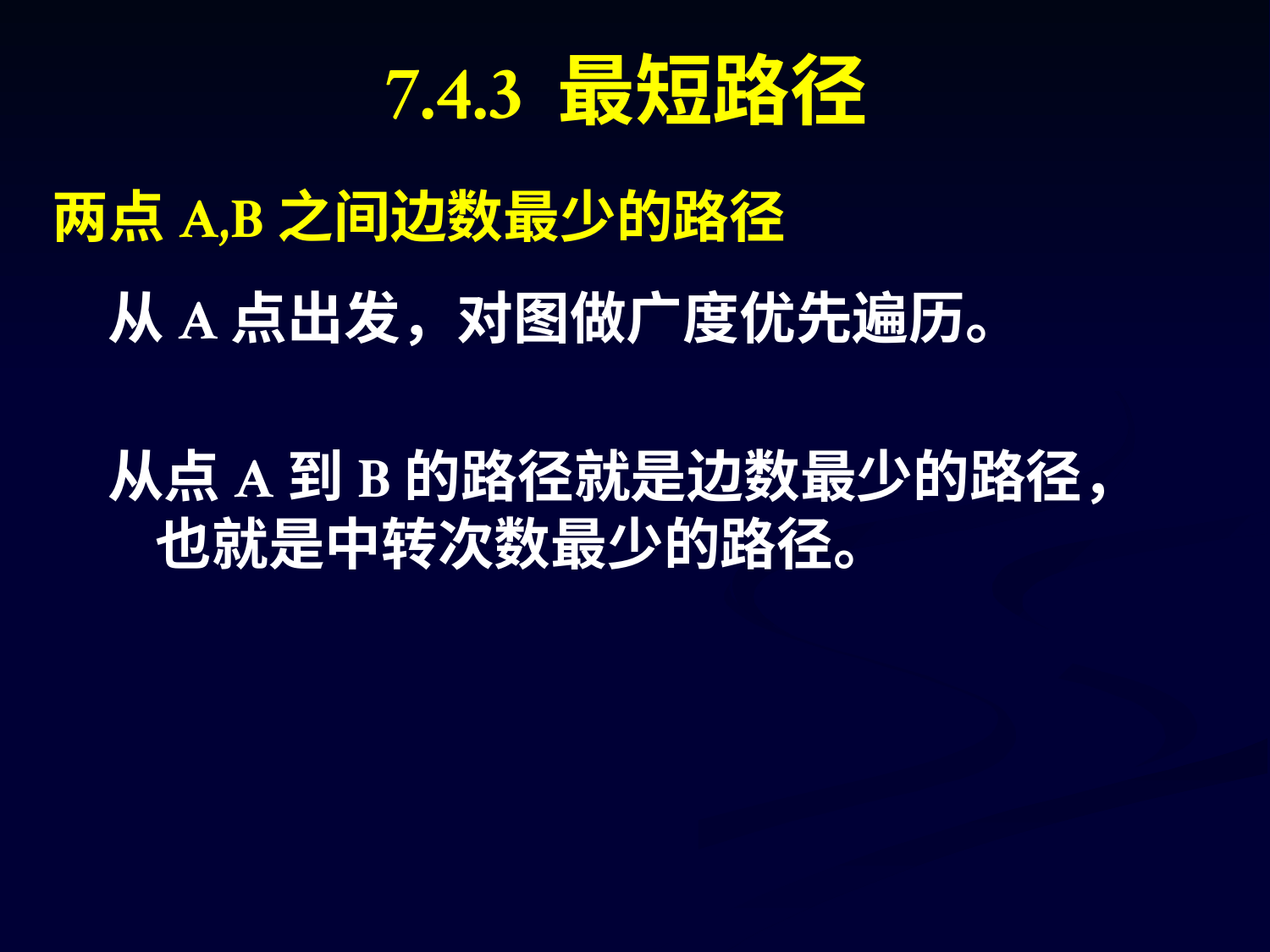

7.4.3 最短路径
# 两点A,B之间边数最少的路径
从A点出发，对图做广度优先遍历。

从点A到B的路径就是边数最少的路径，也就是中转次数最少的路径。

102